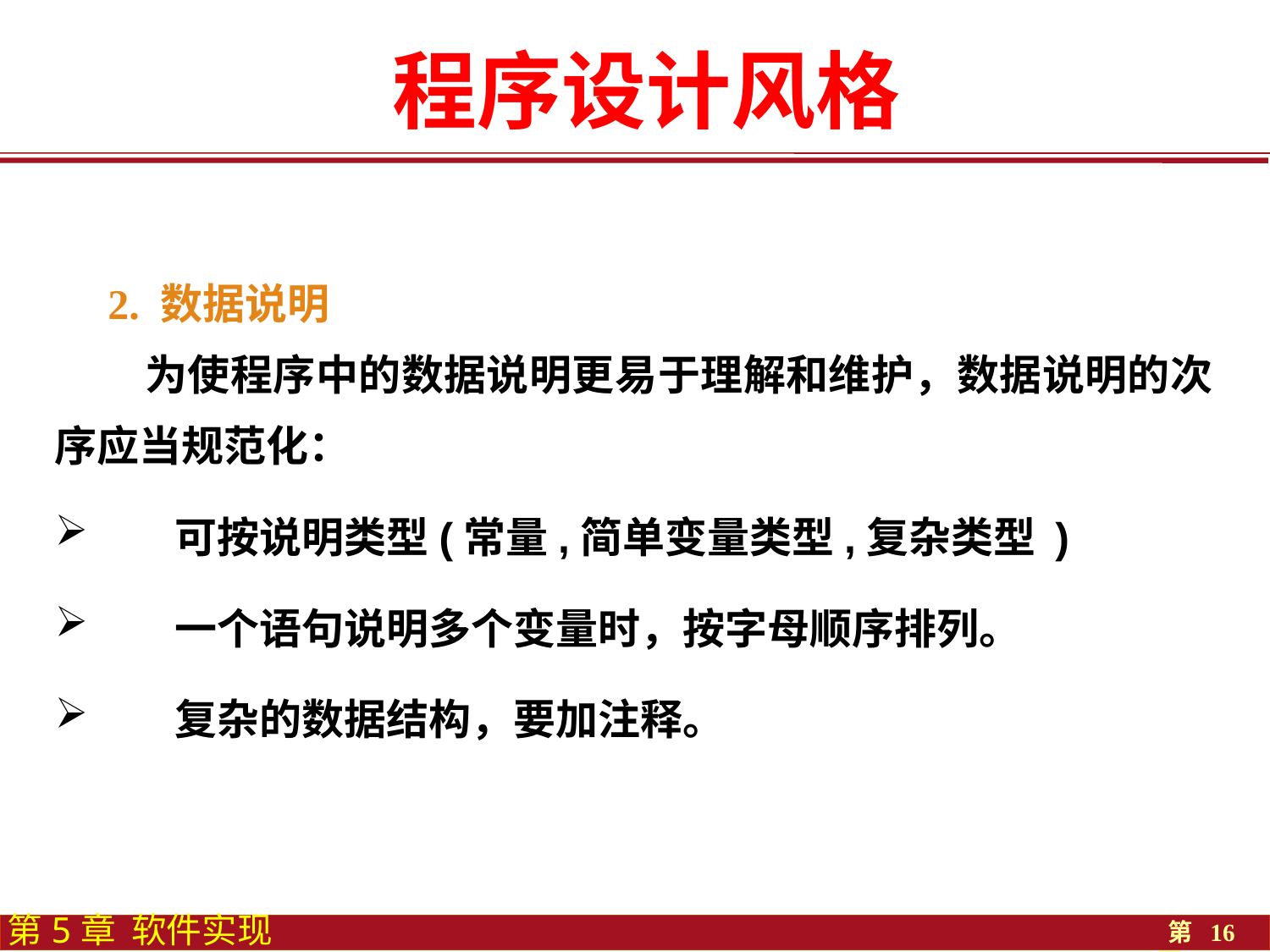

程序设计风格
     2. 数据说明
        为使程序中的数据说明更易于理解和维护，数据说明的次序应当规范化：
        可按说明类型(常量,简单变量类型,复杂类型 )
        一个语句说明多个变量时，按字母顺序排列。
        复杂的数据结构，要加注释。